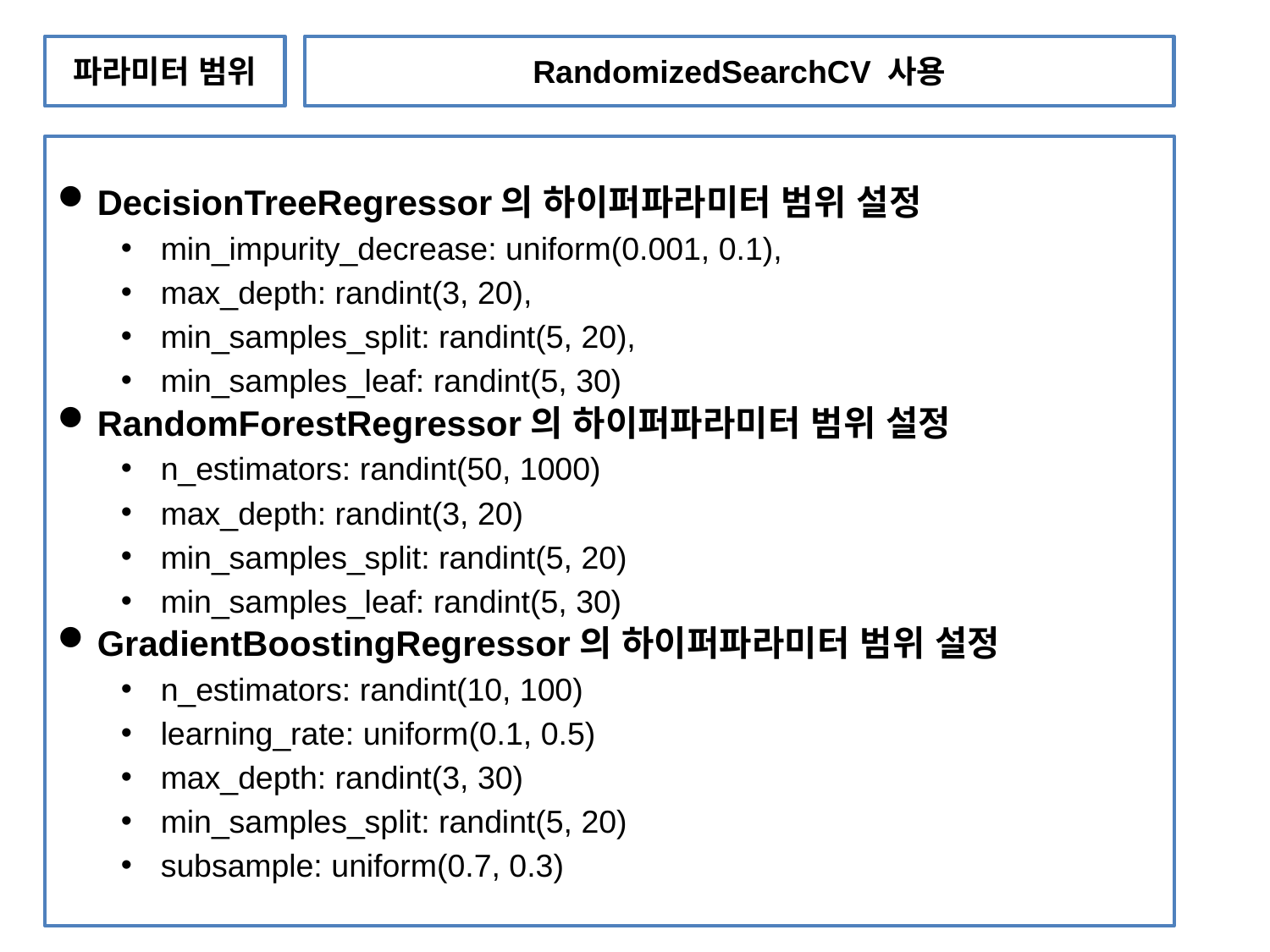

파라미터 범위
RandomizedSearchCV 사용
DecisionTreeRegressor의 하이퍼파라미터 범위 설정
min_impurity_decrease: uniform(0.001, 0.1),
max_depth: randint(3, 20),
min_samples_split: randint(5, 20),
min_samples_leaf: randint(5, 30)
RandomForestRegressor의 하이퍼파라미터 범위 설정
n_estimators: randint(50, 1000)
max_depth: randint(3, 20)
min_samples_split: randint(5, 20)
min_samples_leaf: randint(5, 30)
GradientBoostingRegressor의 하이퍼파라미터 범위 설정
n_estimators: randint(10, 100)
learning_rate: uniform(0.1, 0.5)
max_depth: randint(3, 30)
min_samples_split: randint(5, 20)
subsample: uniform(0.7, 0.3)